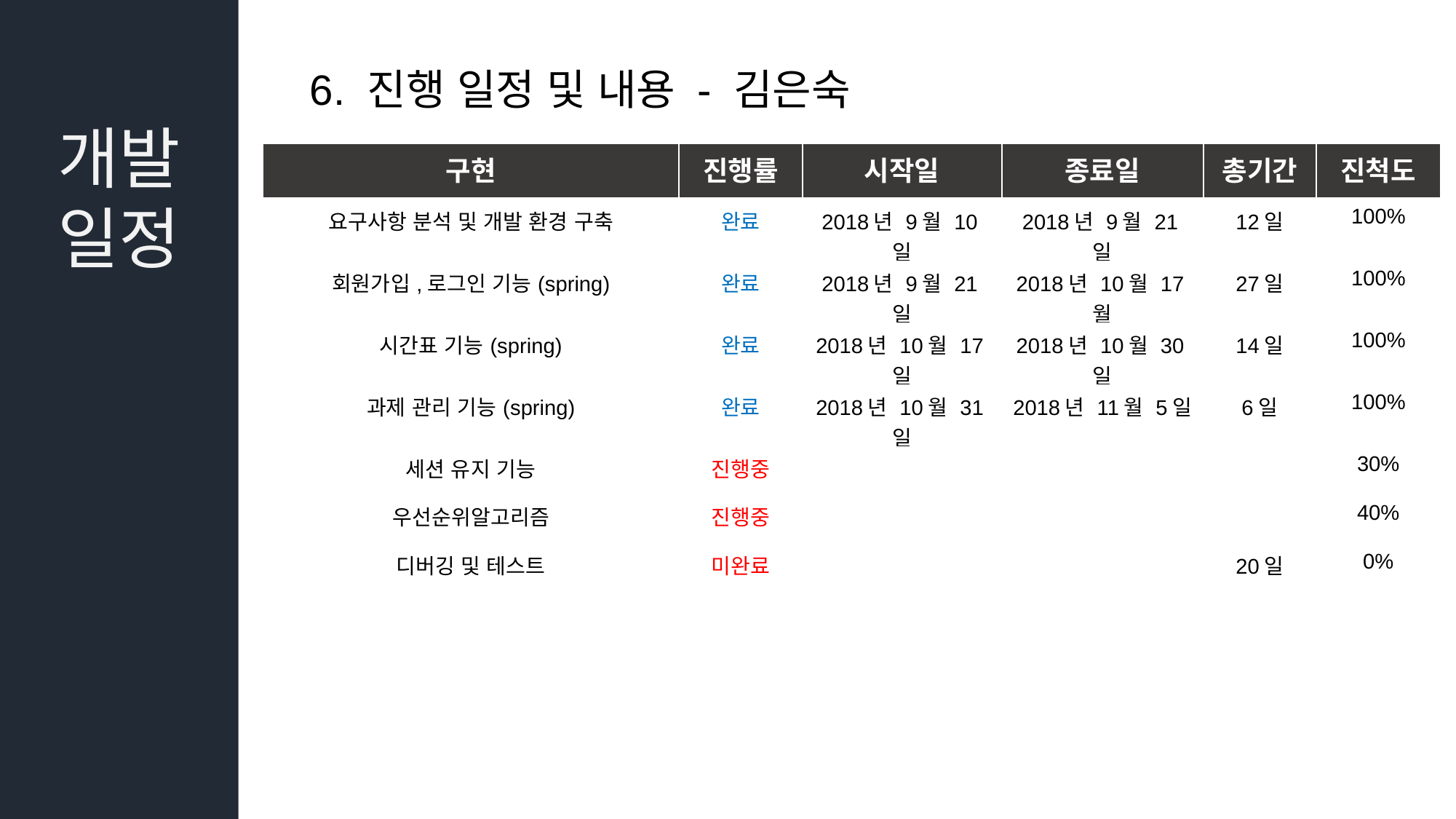

개발
일정

6. 진행 일정 및 내용 - 김은숙
| 구현 | 진행률 | 시작일 | 종료일 | 총기간 | 진척도 |
| --- | --- | --- | --- | --- | --- |
| 요구사항 분석 및 개발 환경 구축 | 완료 | 2018년 9월 10일 | 2018년 9월 21일 | 12일 | 100% |
| 회원가입,로그인 기능(spring) | 완료 | 2018년 9월 21일 | 2018년 10월 17월 | 27일 | 100% |
| 시간표 기능(spring) | 완료 | 2018년 10월 17일 | 2018년 10월 30일 | 14일 | 100% |
| 과제 관리 기능(spring) | 완료 | 2018년 10월 31일 | 2018년 11월 5일 | 6일 | 100% |
| 세션 유지 기능 | 진행중 |  |  |  | 30% |
| 우선순위알고리즘 | 진행중 |  |  |  | 40% |
| 디버깅 및 테스트 | 미완료 |  |  | 20일 | 0% |